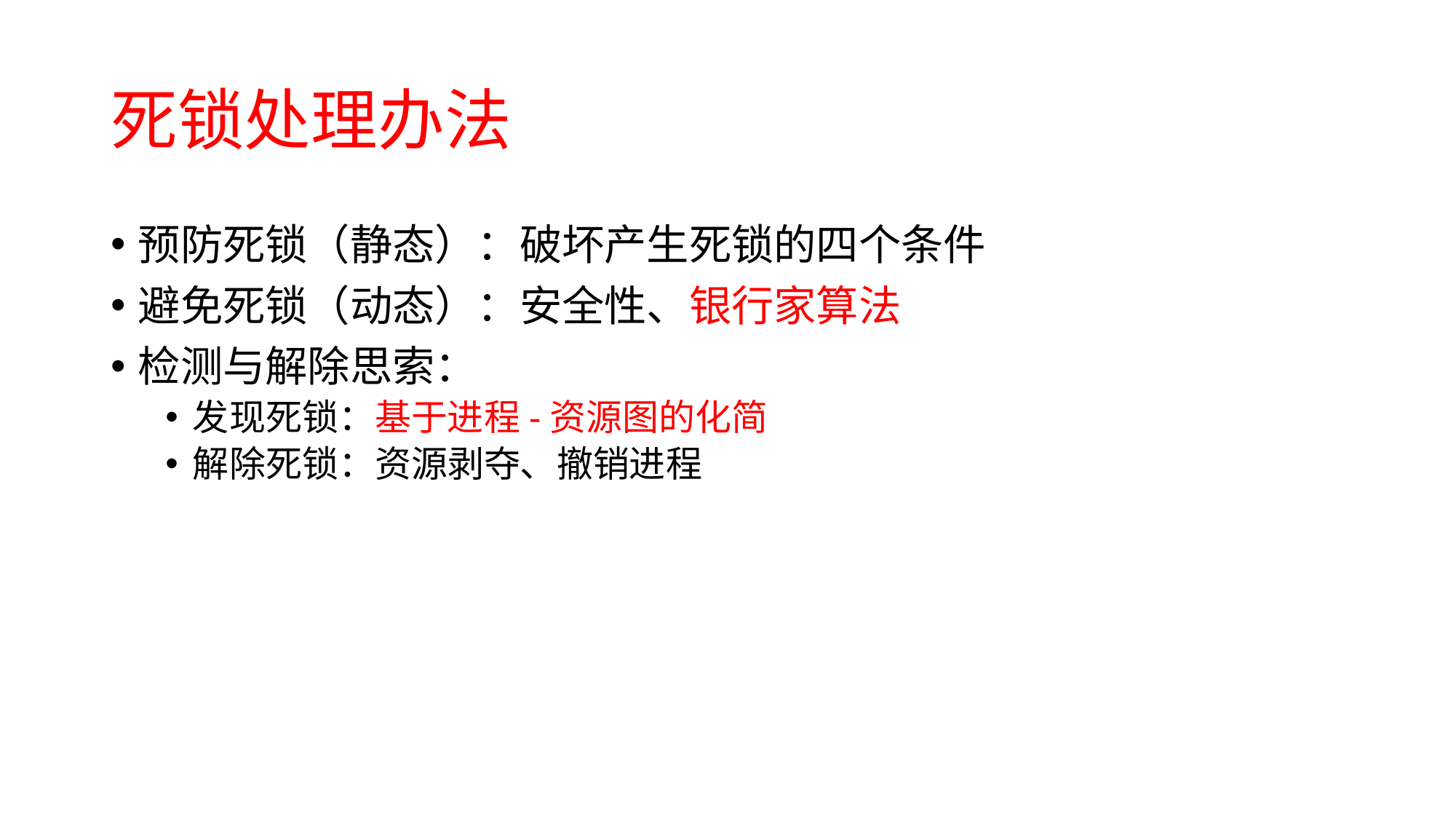

# 死锁处理办法
预防死锁（静态）：破坏产生死锁的四个条件
避免死锁（动态）：安全性、银行家算法
检测与解除思索：
发现死锁：基于进程-资源图的化简
解除死锁：资源剥夺、撤销进程